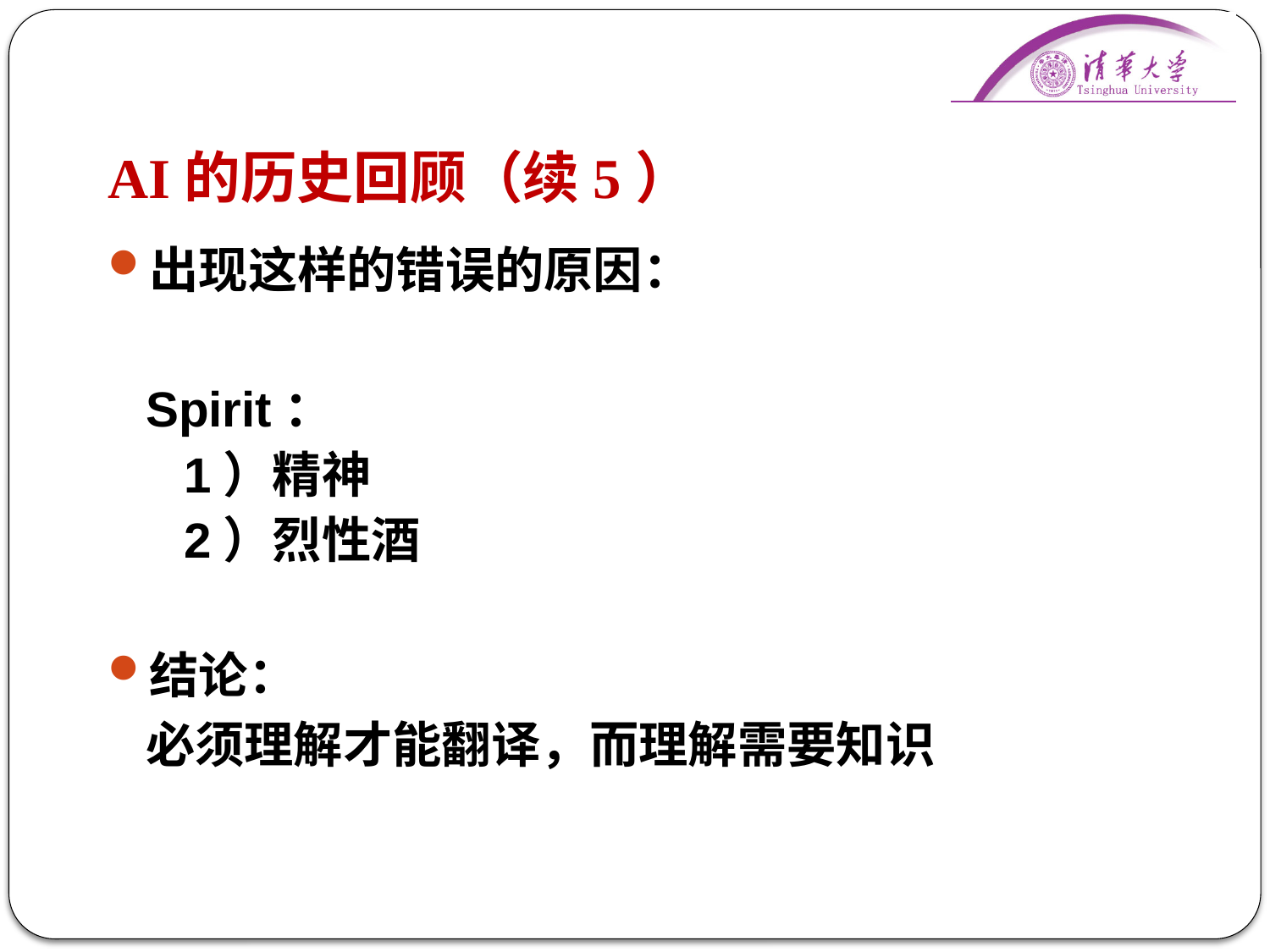

# AI的历史回顾（续5）
出现这样的错误的原因：

	Spirit：
	1）精神
  	2）烈性酒

结论：
	必须理解才能翻译，而理解需要知识
20